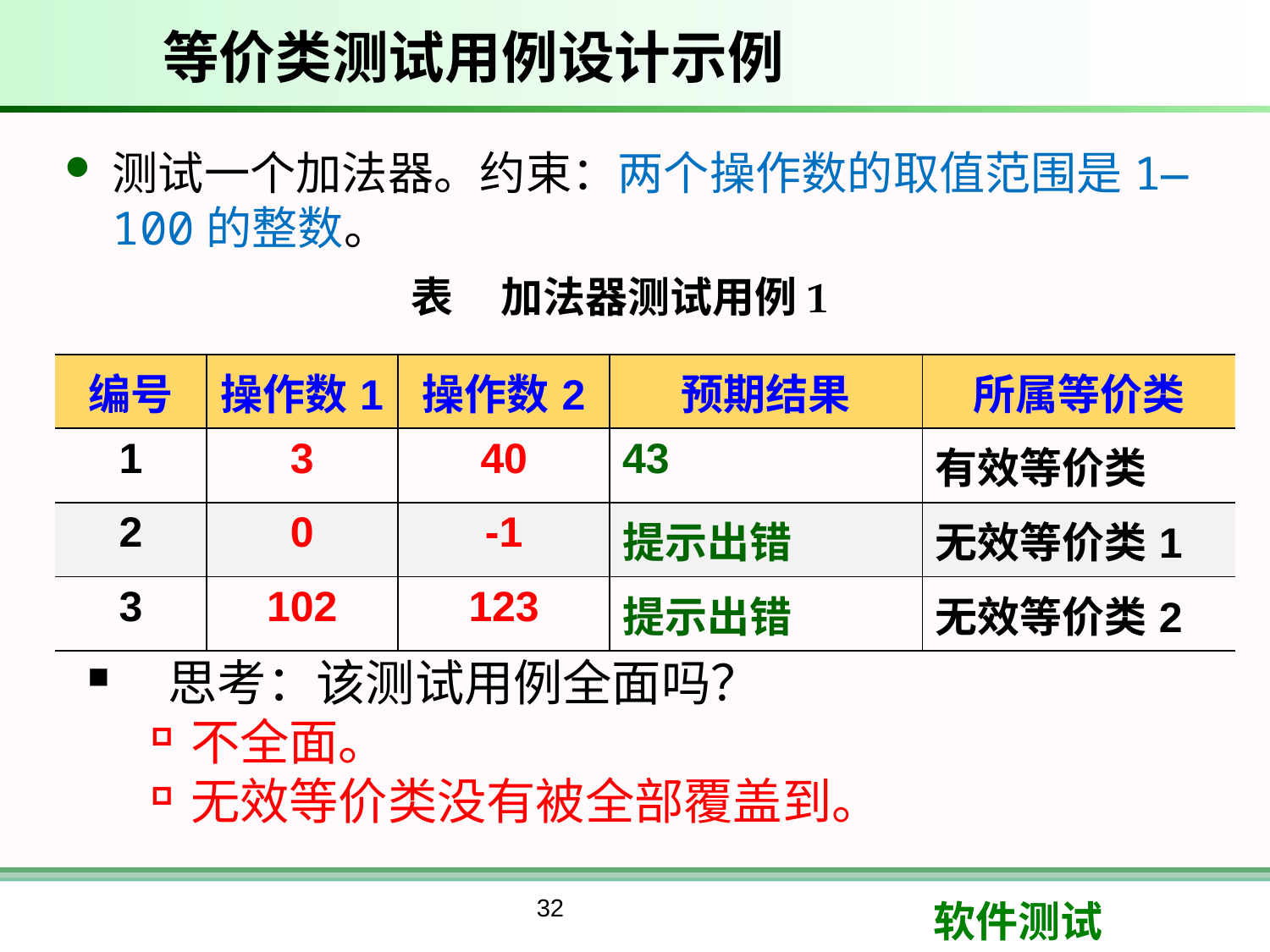

# 等价类测试用例设计示例
测试一个加法器。约束：两个操作数的取值范围是1—100的整数。

表     加法器测试用例1
| 编号 | 操作数1 | 操作数2 | 预期结果 | 所属等价类 |
| --- | --- | --- | --- | --- |
| 1 | 3 | 40 | 43 | 有效等价类 |
| 2 | 0 | -1 | 提示出错 | 无效等价类1 |
| 3 | 102 | 123 | 提示出错 | 无效等价类2 |
思考：该测试用例全面吗？
不全面。
无效等价类没有被全部覆盖到。
32